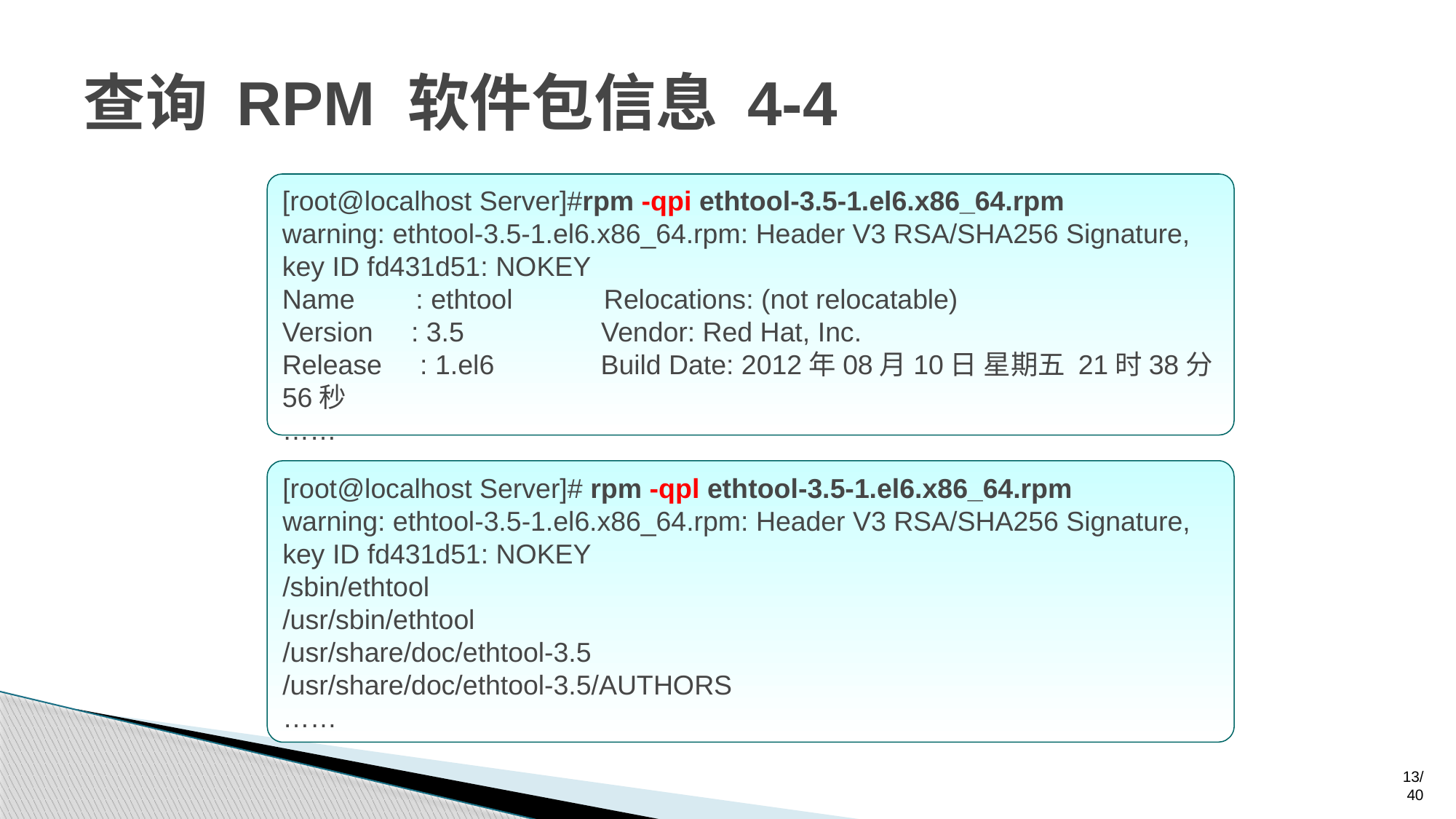

# 查询 RPM 软件包信息 4-4
[root@localhost Server]#rpm -qpi ethtool-3.5-1.el6.x86_64.rpm
warning: ethtool-3.5-1.el6.x86_64.rpm: Header V3 RSA/SHA256 Signature, key ID fd431d51: NOKEY
Name        : ethtool            Relocations: (not relocatable)
Version     : 3.5                  Vendor: Red Hat, Inc.
Release     : 1.el6              Build Date: 2012年08月10日 星期五 21时38分56秒
……
[root@localhost Server]# rpm -qpl ethtool-3.5-1.el6.x86_64.rpm
warning: ethtool-3.5-1.el6.x86_64.rpm: Header V3 RSA/SHA256 Signature, key ID fd431d51: NOKEY
/sbin/ethtool
/usr/sbin/ethtool
/usr/share/doc/ethtool-3.5
/usr/share/doc/ethtool-3.5/AUTHORS
……

13/40